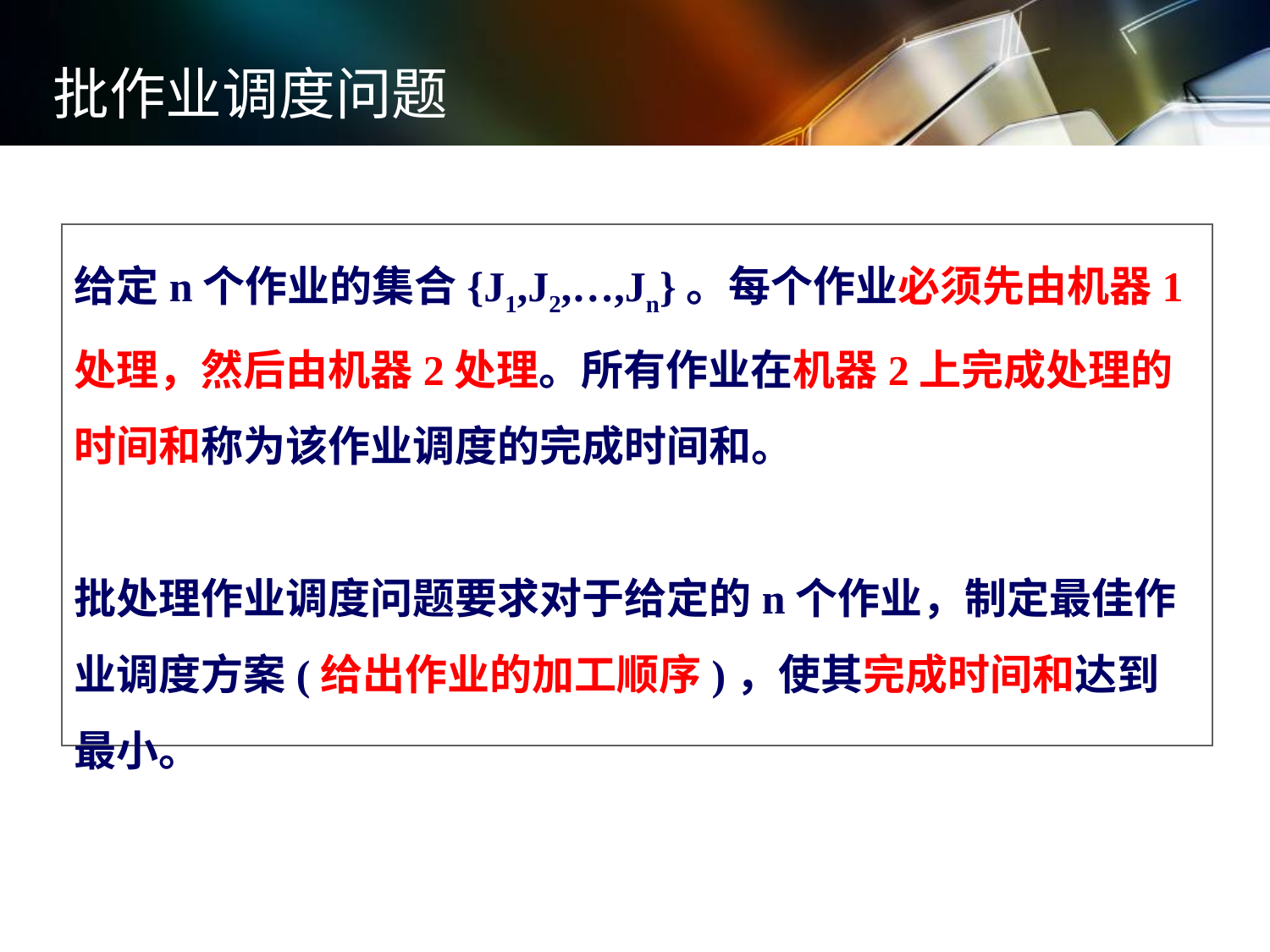

批作业调度问题
给定n个作业的集合{J1,J2,…,Jn}。每个作业必须先由机器1处理，然后由机器2处理。所有作业在机器2上完成处理的时间和称为该作业调度的完成时间和。

批处理作业调度问题要求对于给定的n个作业，制定最佳作业调度方案(给出作业的加工顺序)，使其完成时间和达到最小。